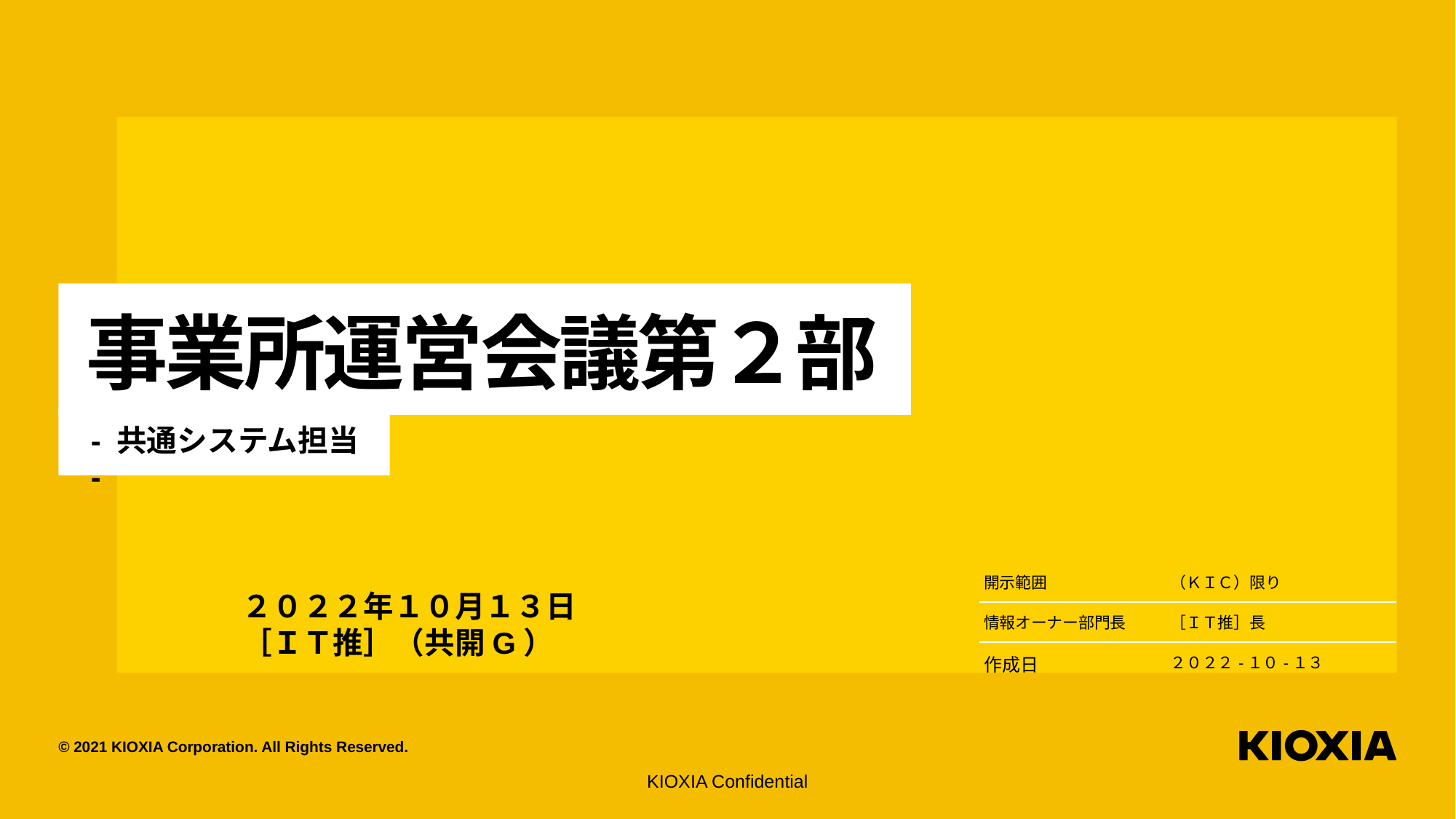

# 事業所運営会議第２部
- 共通システム担当 -
| 開示範囲 | （ＫＩＣ）限り |
| --- | --- |
| 情報オーナー部門長 | ［ＩＴ推］長 |
| 作成日 | ２０２２-１０-１３ |
２０２２年１０月１３日
［ＩＴ推］（共開G）
KIOXIA Confidential